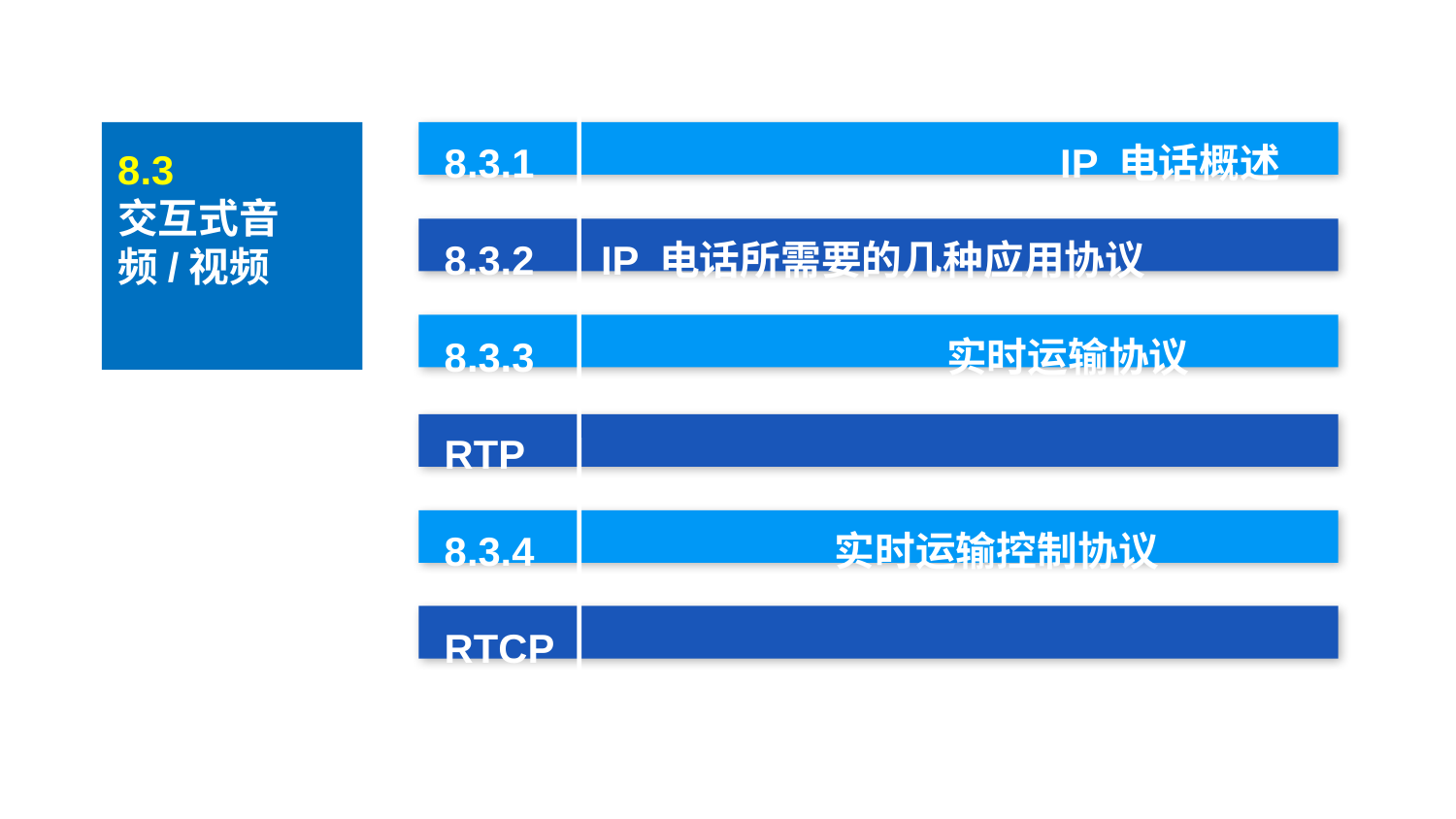

8.3.1  				   IP 电话概述
8.3.2    	 IP 电话所需要的几种应用协议
8.3.3 			     实时运输协议 RTP
8.3.4 		        实时运输控制协议 RTCP
8.3.5  				          H.323
8.3.6 			      会话发起协议 SIP

8.3
交互式音频/视频

25